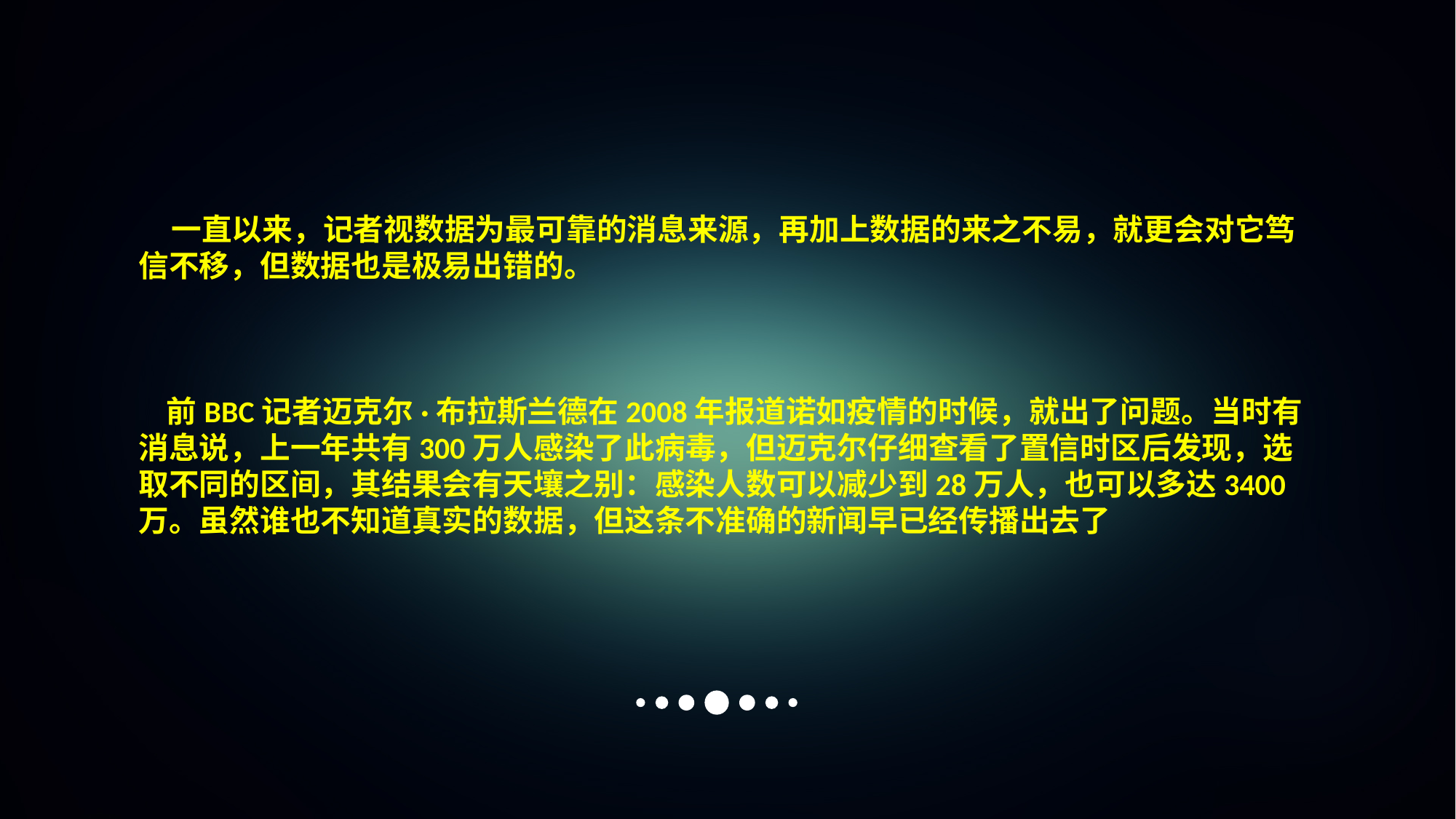

一直以来，记者视数据为最可靠的消息来源，再加上数据的来之不易，就更会对它笃信不移，但数据也是极易出错的。

   前BBC记者迈克尔·布拉斯兰德在2008年报道诺如疫情的时候，就出了问题。当时有消息说，上一年共有300万人感染了此病毒，但迈克尔仔细查看了置信时区后发现，选取不同的区间，其结果会有天壤之别：感染人数可以减少到28万人，也可以多达3400万。虽然谁也不知道真实的数据，但这条不准确的新闻早已经传播出去了